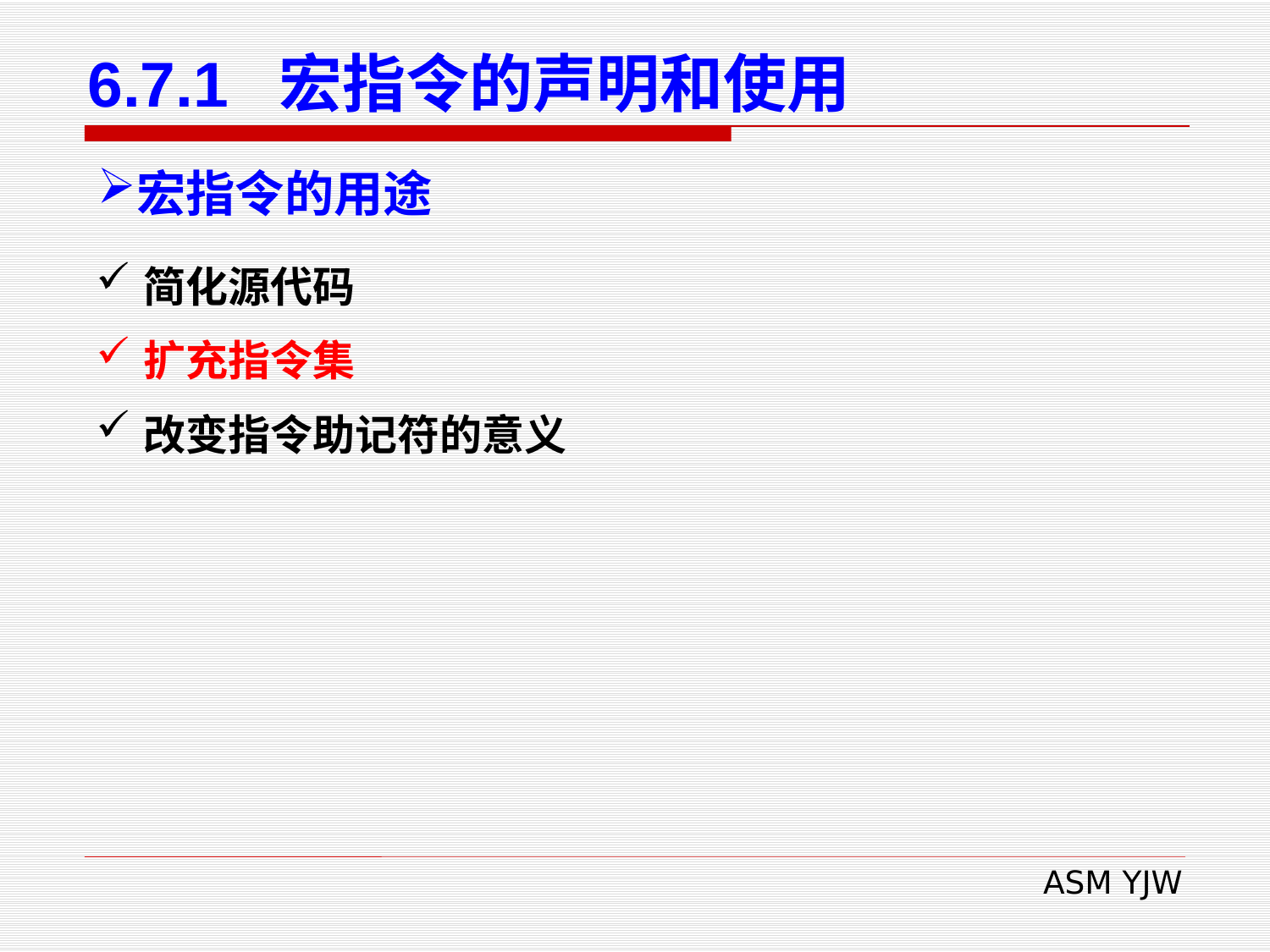

# 6.7.1  宏指令的声明和使用
宏指令的用途
简化源代码
扩充指令集
改变指令助记符的意义